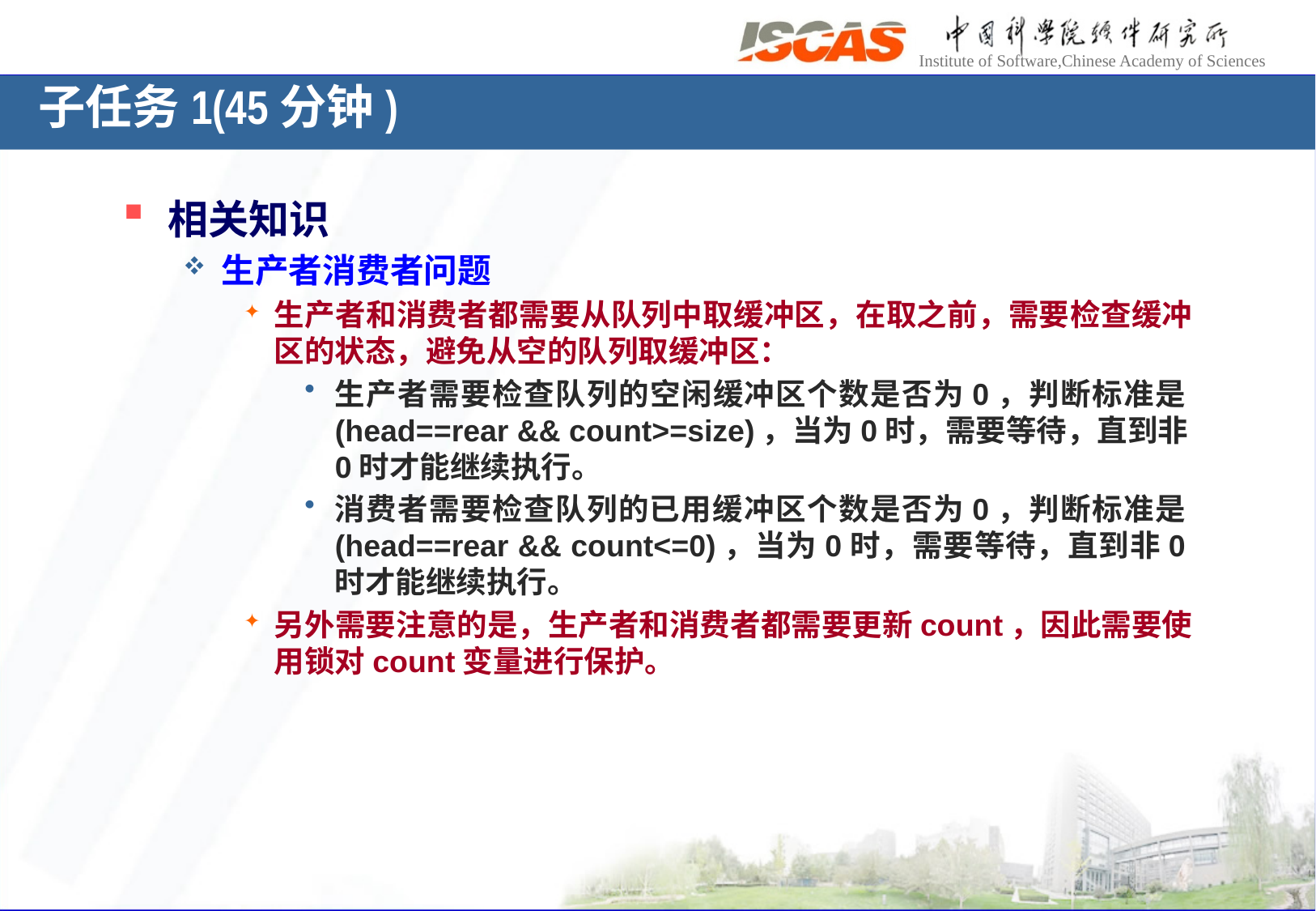

子任务1(45分钟)
相关知识
生产者消费者问题
生产者和消费者都需要从队列中取缓冲区，在取之前，需要检查缓冲区的状态，避免从空的队列取缓冲区：
生产者需要检查队列的空闲缓冲区个数是否为0，判断标准是(head==rear && count>=size)，当为0时，需要等待，直到非0时才能继续执行。
消费者需要检查队列的已用缓冲区个数是否为0，判断标准是(head==rear && count<=0)，当为0时，需要等待，直到非0时才能继续执行。
另外需要注意的是，生产者和消费者都需要更新count，因此需要使用锁对count变量进行保护。